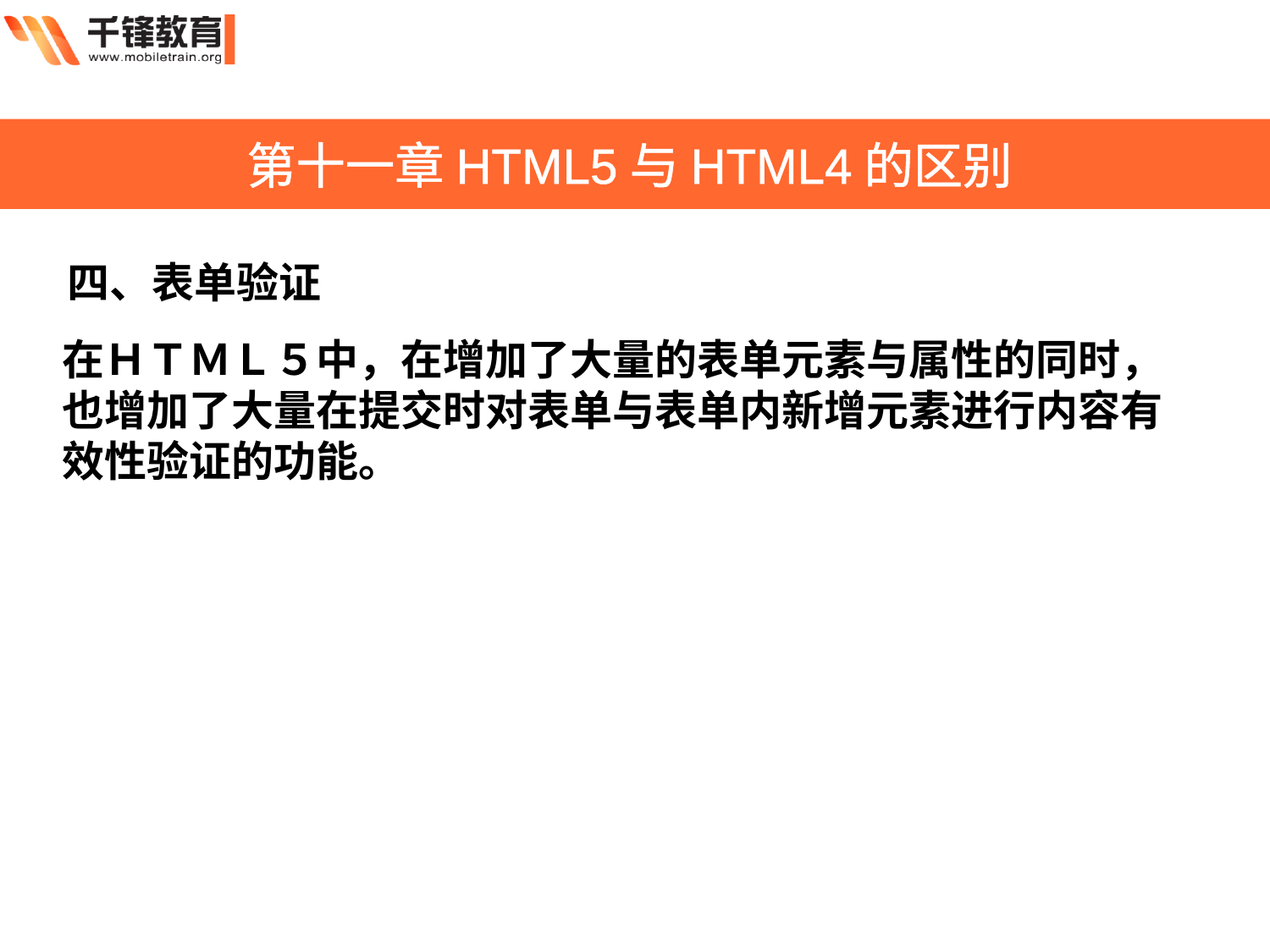

第十一章HTML5与HTML4的区别
四、表单验证

在ＨＴＭＬ５中，在增加了大量的表单元素与属性的同时，也增加了大量在提交时对表单与表单内新增元素进行内容有效性验证的功能。